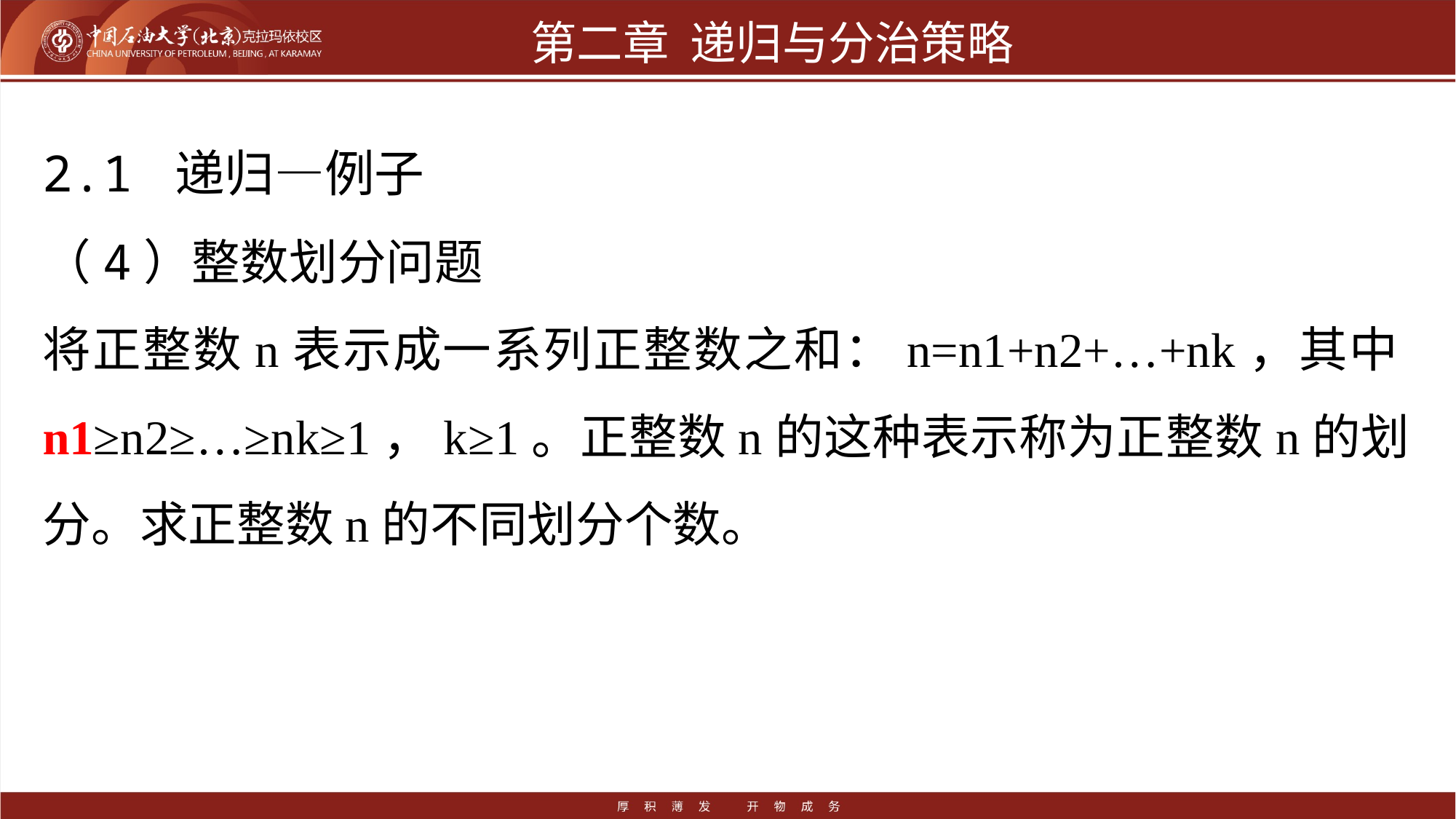

# 第二章  递归与分治策略
2.1 递归—例子
（4）整数划分问题
将正整数n表示成一系列正整数之和：n=n1+n2+…+nk，其中n1≥n2≥…≥nk≥1，k≥1。正整数n的这种表示称为正整数n的划分。求正整数n的不同划分个数。